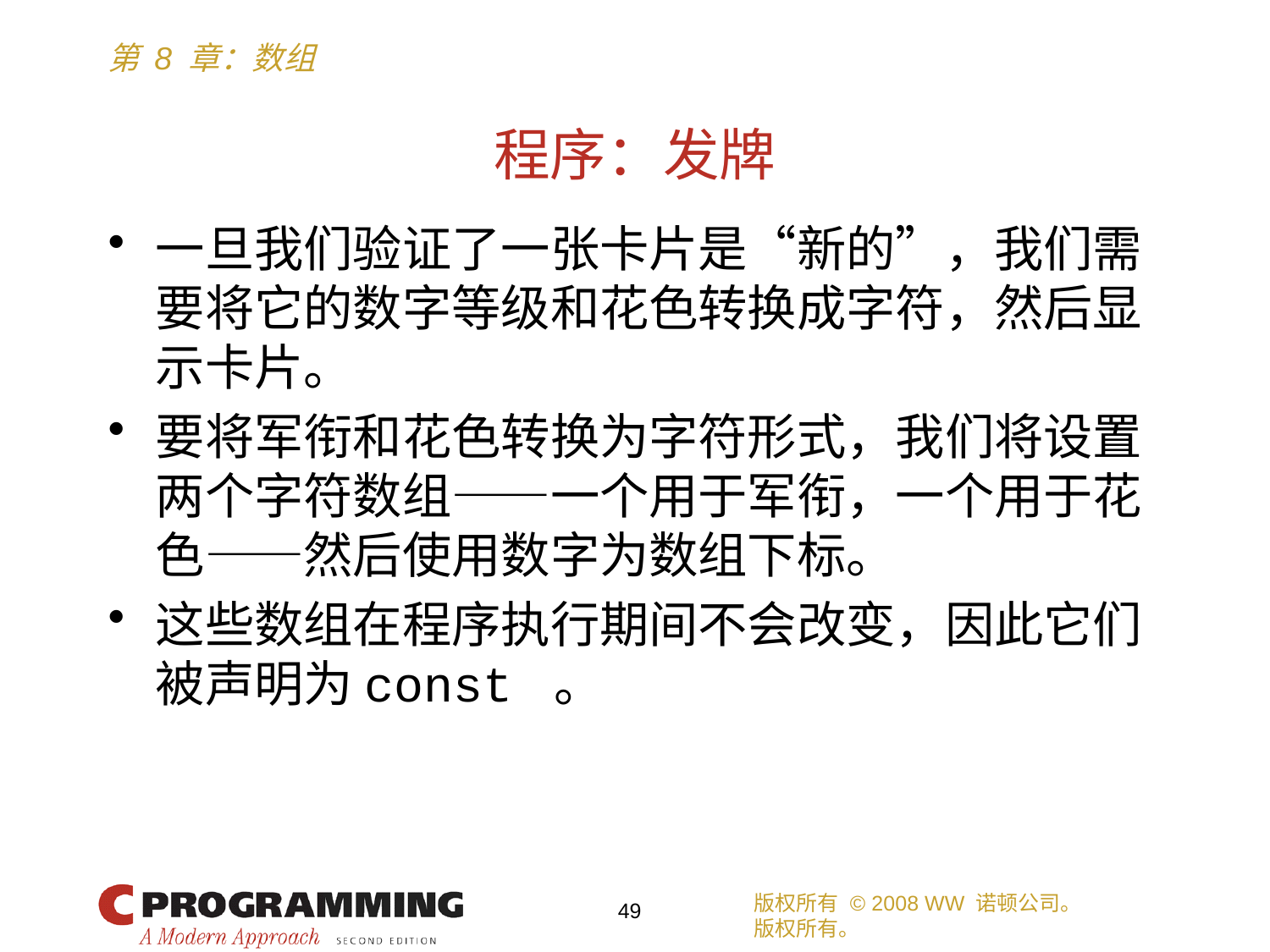

# 程序：发牌
一旦我们验证了一张卡片是“新的”，我们需要将它的数字等级和花色转换成字符，然后显示卡片。
要将军衔和花色转换为字符形式，我们将设置两个字符数组——一个用于军衔，一个用于花色——然后使用数字为数组下标。
这些数组在程序执行期间不会改变，因此它们被声明为const 。
版权所有 © 2008 WW 诺顿公司。
版权所有。
49